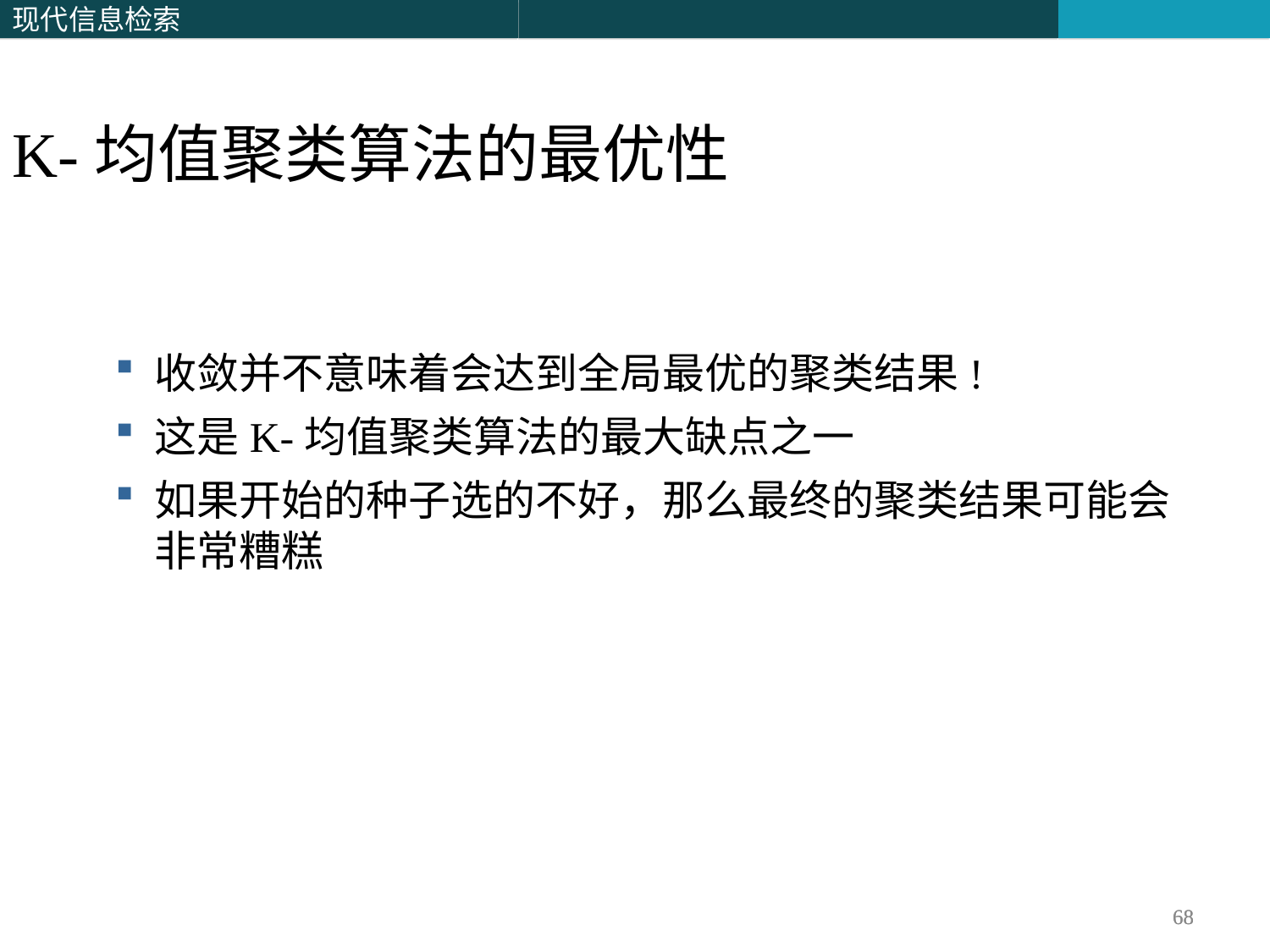

K-均值聚类算法的最优性

收敛并不意味着会达到全局最优的聚类结果!
这是K-均值聚类算法的最大缺点之一
如果开始的种子选的不好，那么最终的聚类结果可能会非常糟糕

68
68